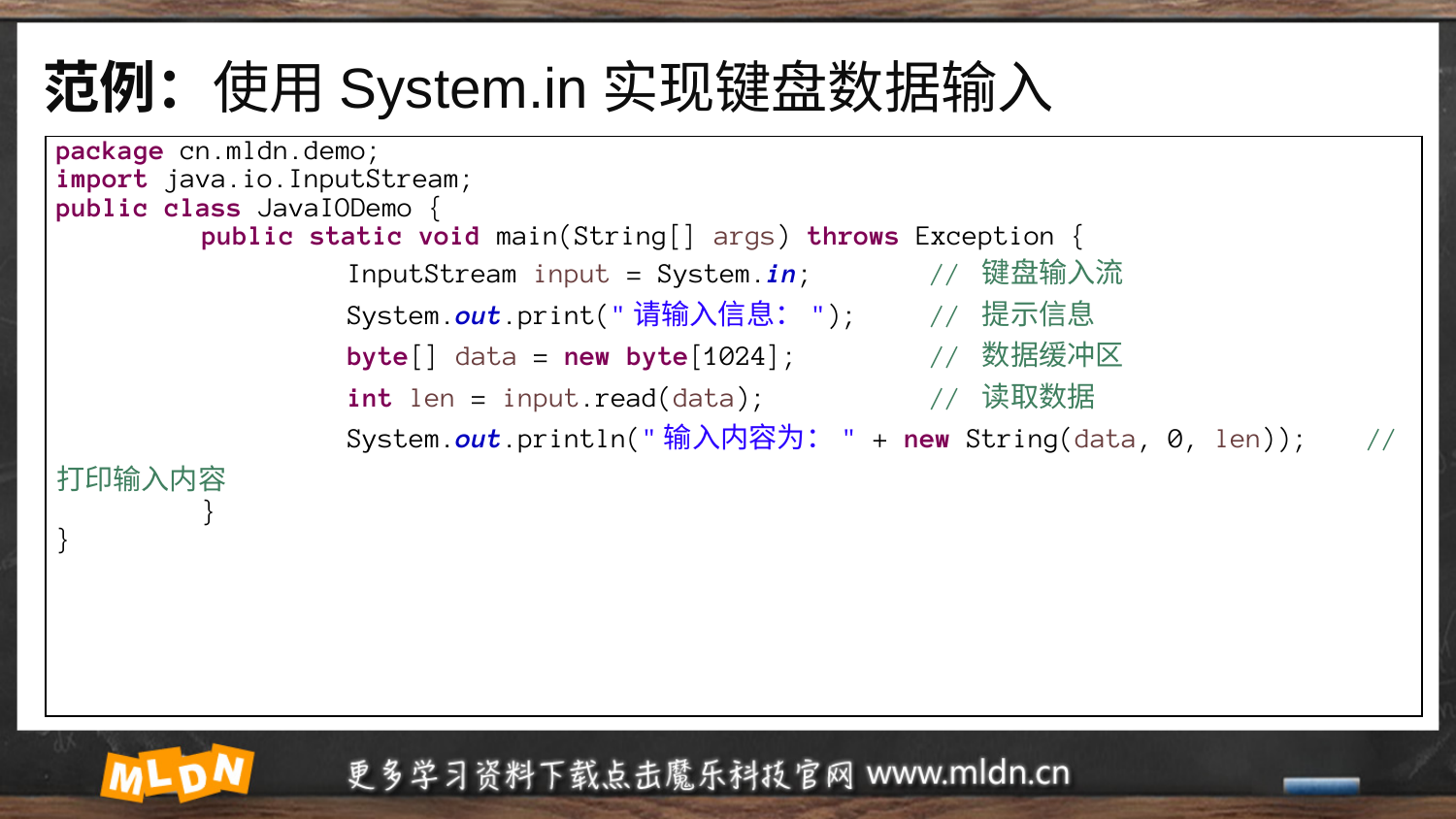

# 范例：使用System.in实现键盘数据输入
| package cn.mldn.demo; import java.io.InputStream; public class JavaIODemo { public static void main(String[] args) throws Exception { InputStream input = System.in; // 键盘输入流 System.out.print("请输入信息："); // 提示信息 byte[] data = new byte[1024]; // 数据缓冲区 int len = input.read(data); // 读取数据 System.out.println("输入内容为：" + new String(data, 0, len)); // 打印输入内容 } } |
| --- |